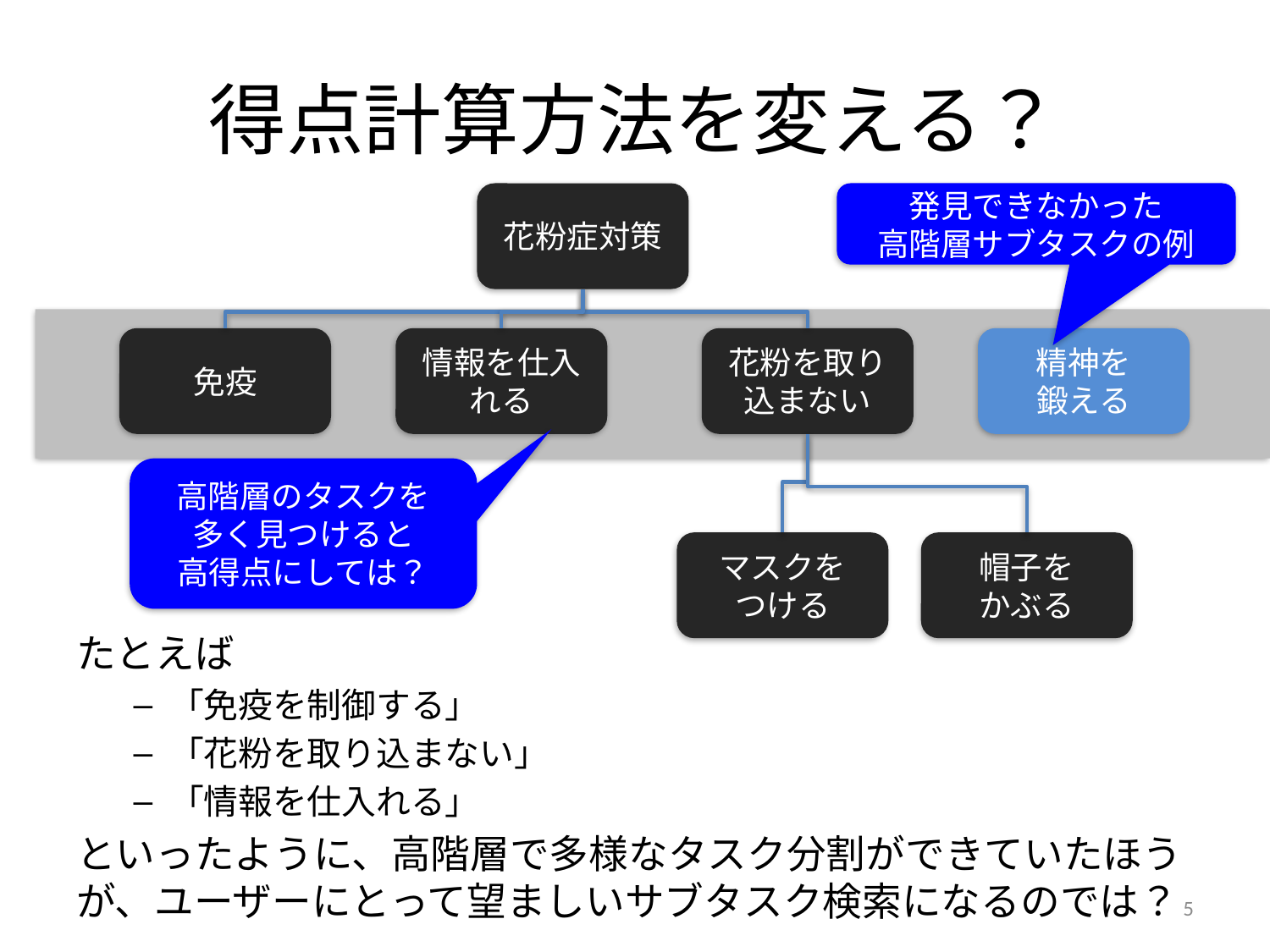

# 得点計算方法を変える？
花粉症対策
発見できなかった
高階層サブタスクの例

精神を
鍛える
免疫
情報を仕入れる
花粉を取り込まない
高階層のタスクを
多く見つけると
高得点にしては？
マスクを
つける
帽子を
かぶる
たとえば
「免疫を制御する」
「花粉を取り込まない」
「情報を仕入れる」
といったように、高階層で多様なタスク分割ができていたほうが、ユーザーにとって望ましいサブタスク検索になるのでは？
5